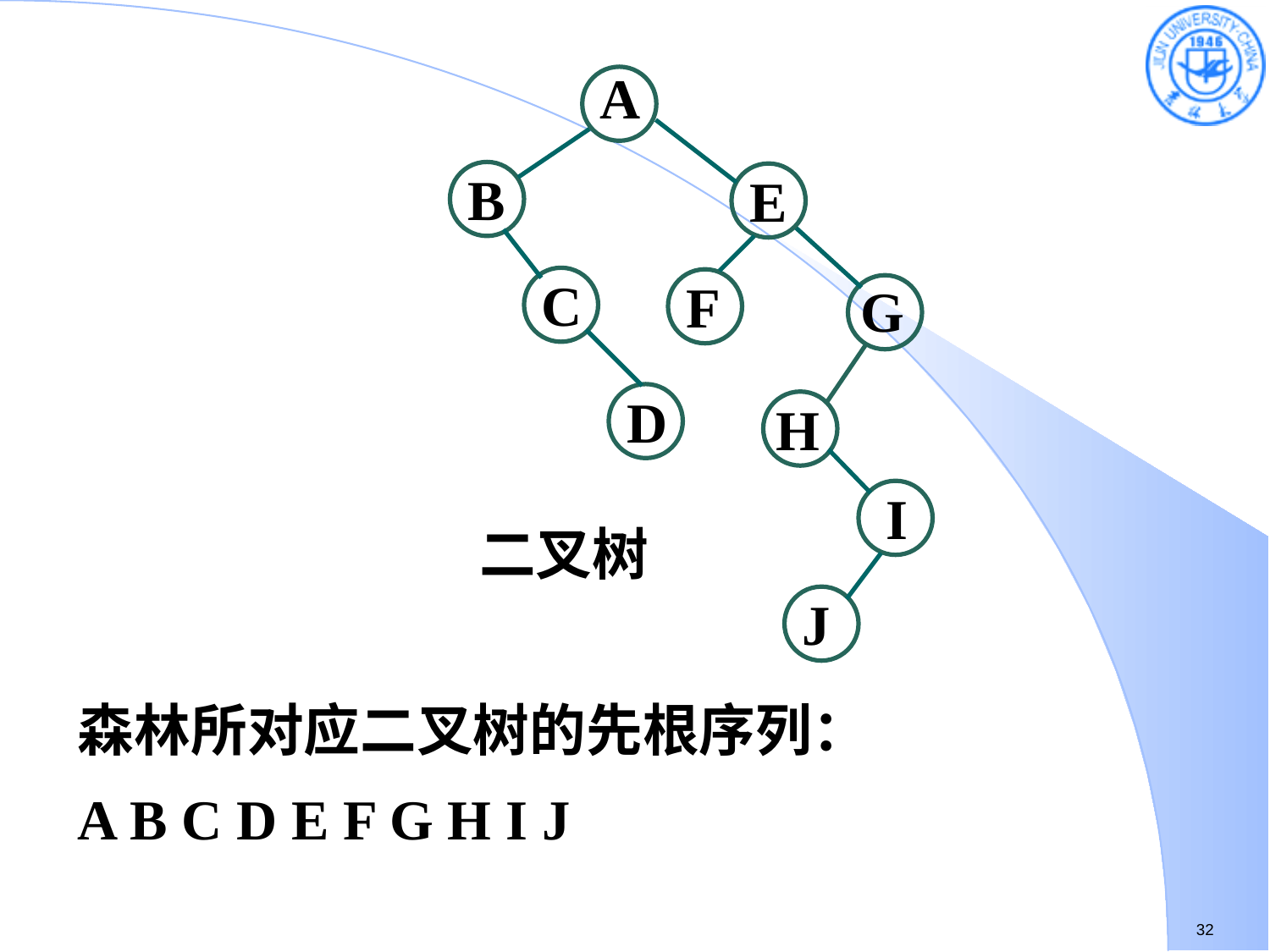

A

B

E

C

F

G

D

H

I

二叉树

J

森林所对应二叉树的先根序列：
A B C D E F G H I J